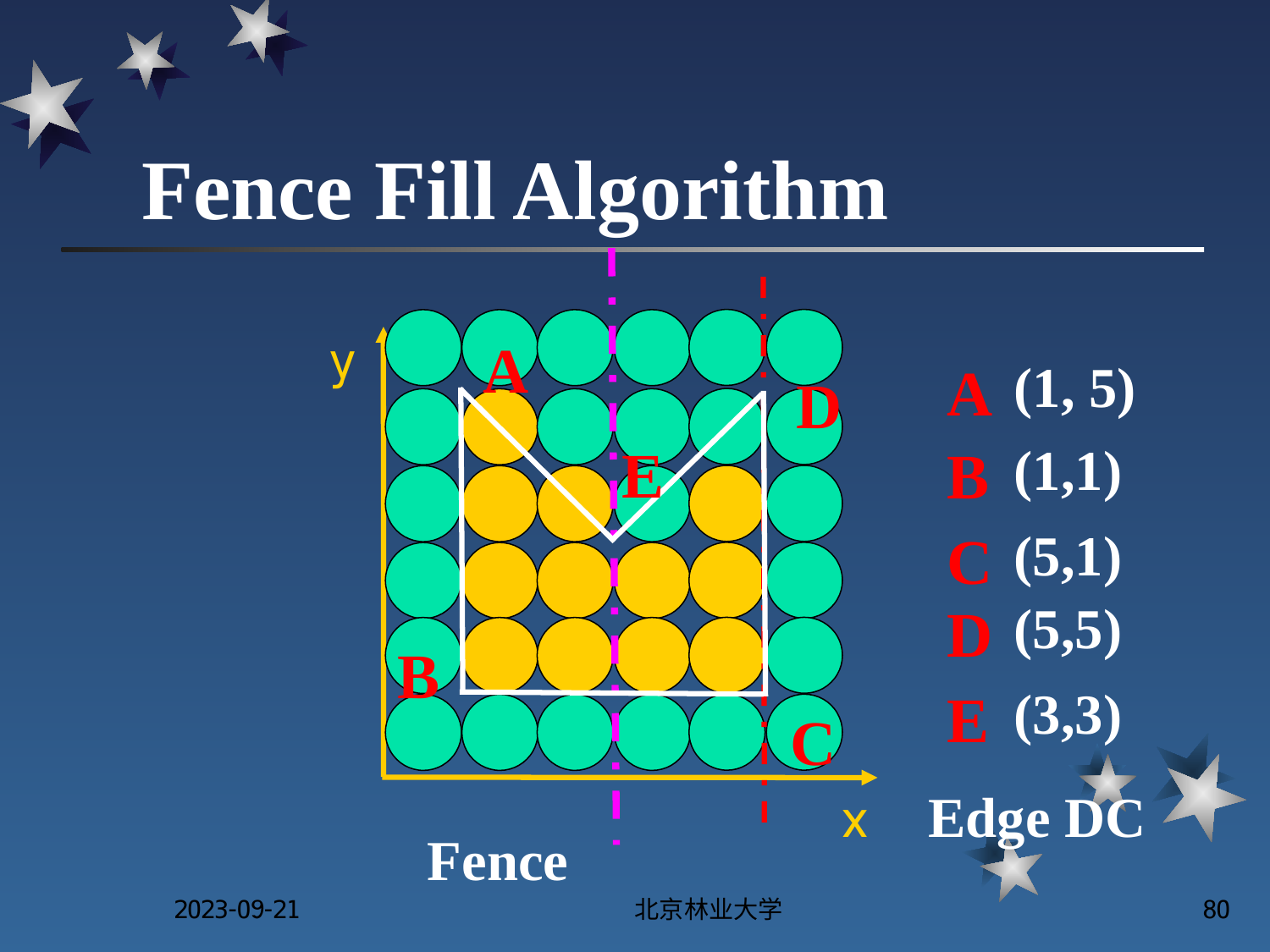

# Fence Fill Algorithm

y

x
A
(1, 5)
A
D

E
(1,1)
B

(5,1)
C

(5,5)
D

B
(3,3)
E

C
Edge DC
Fence
2023-09-21
北京林业大学
80